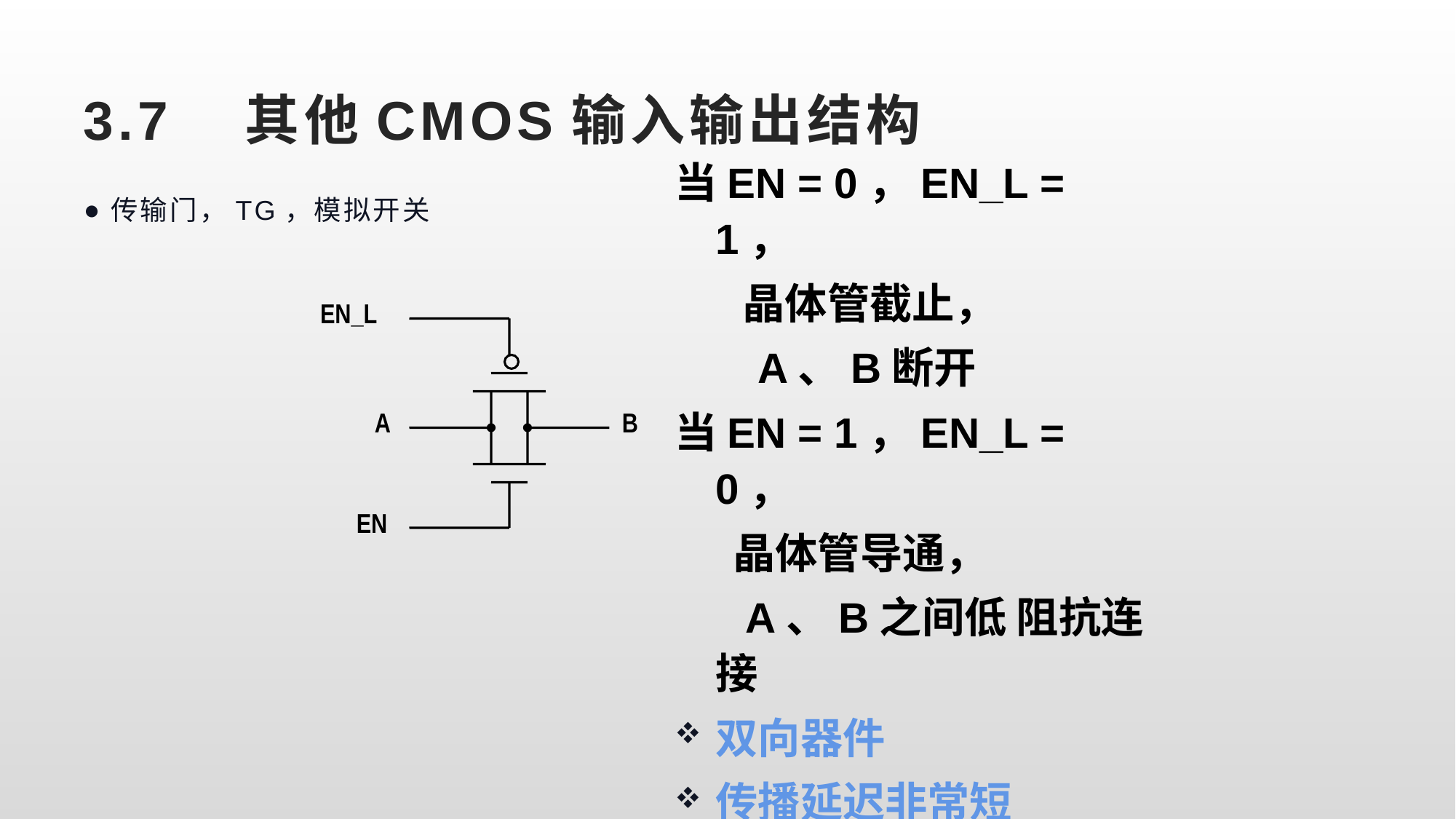

# 3.7   其他CMOS输入输出结构
当EN = 0，EN_L = 1，
      晶体管截止，
       A、B断开
当EN = 1，EN_L = 0，
     晶体管导通，
      A、B之间低 阻抗连接
双向器件
传播延迟非常短
传输门，TG，模拟开关
EN_L

A
B
EN
5